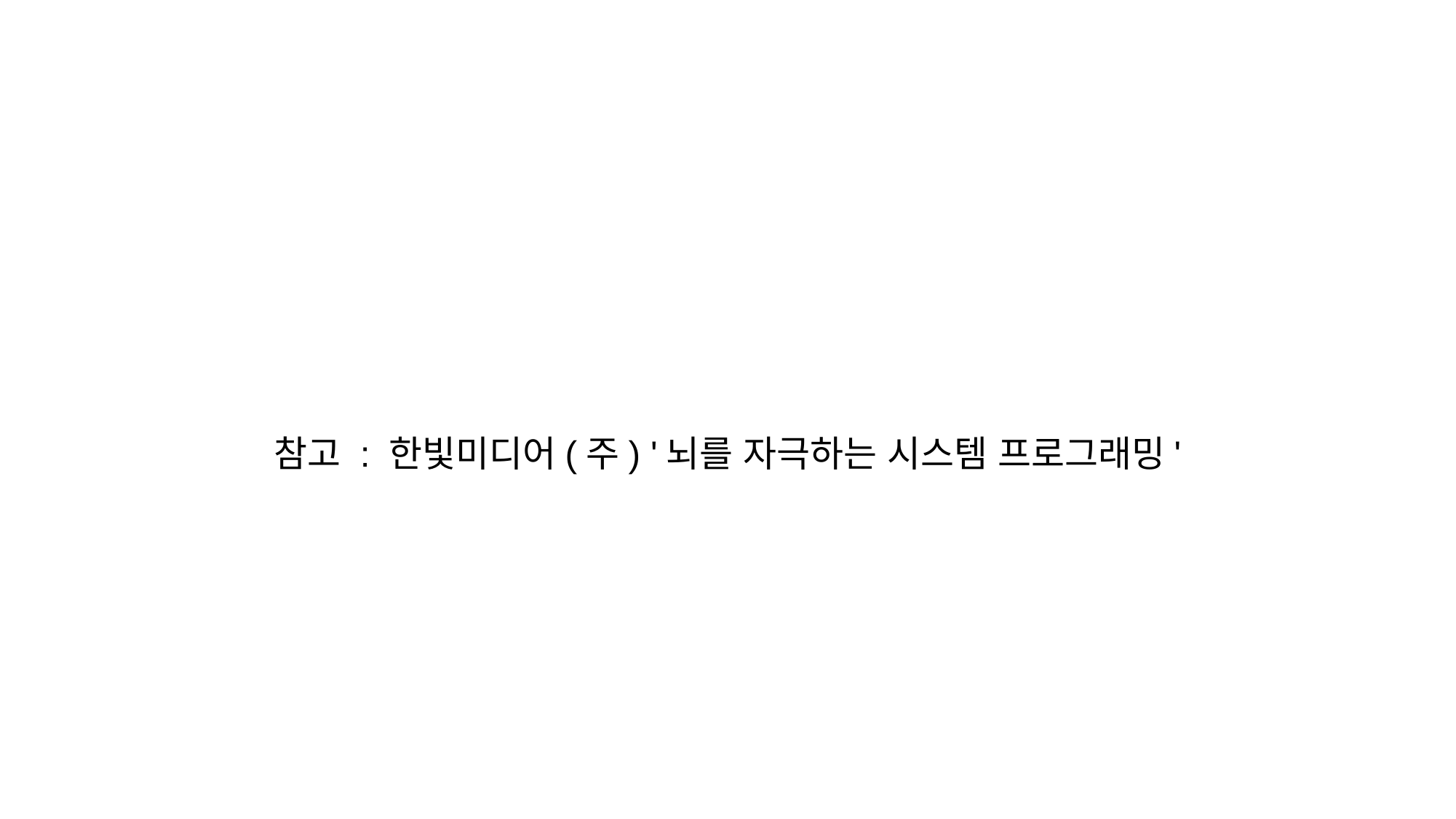

참고 : 한빛미디어(주) '뇌를 자극하는 시스템 프로그래밍'